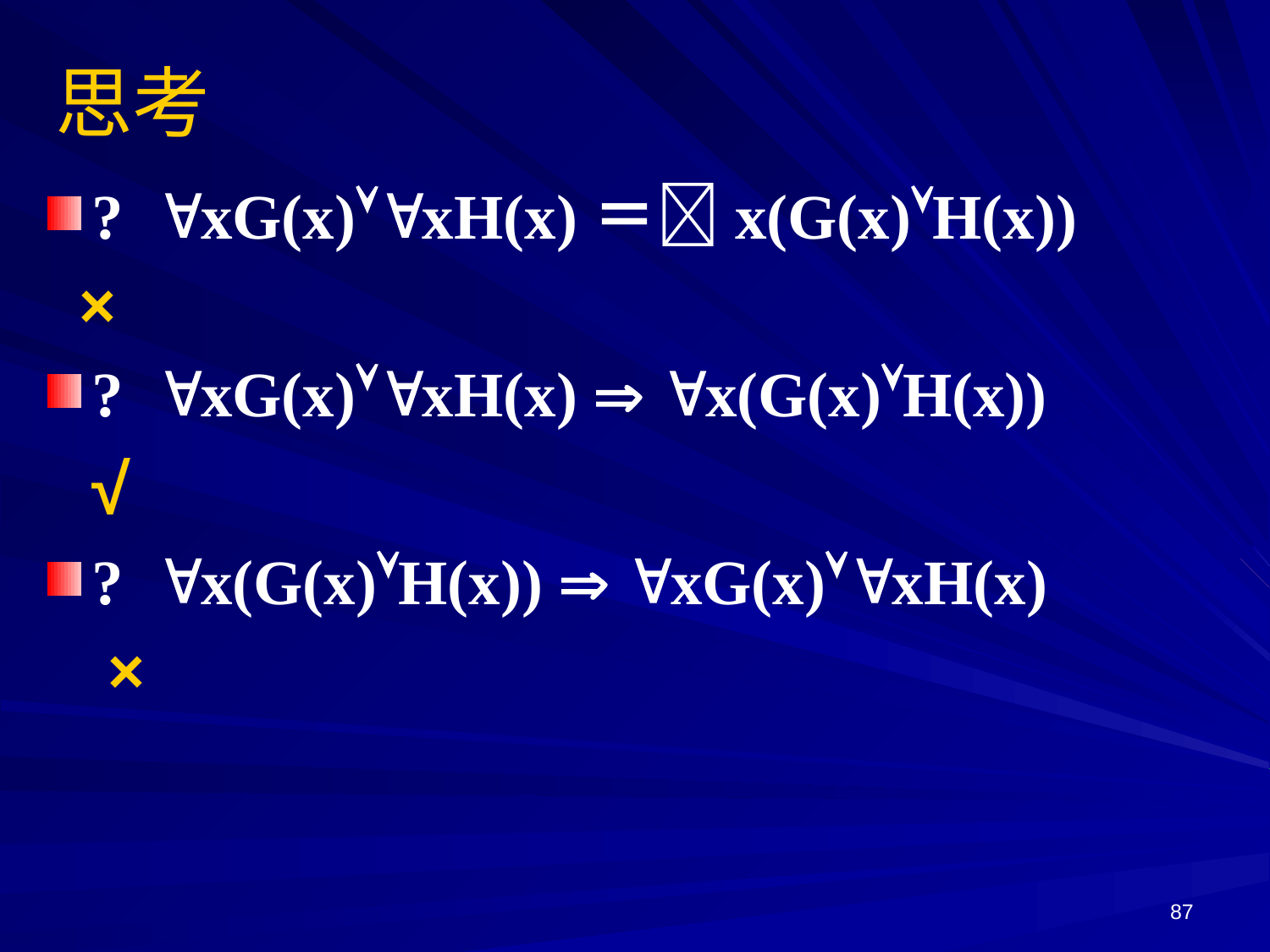

# 思考
?  ∀xG(x)∨∀xH(x)＝∀x(G(x)∨H(x))
  ×
?  ∀xG(x)∨∀xH(x) ⇒ ∀x(G(x)∨H(x))
	√
?  ∀x(G(x)∨H(x)) ⇒ ∀xG(x)∨∀xH(x)
	 ×
87